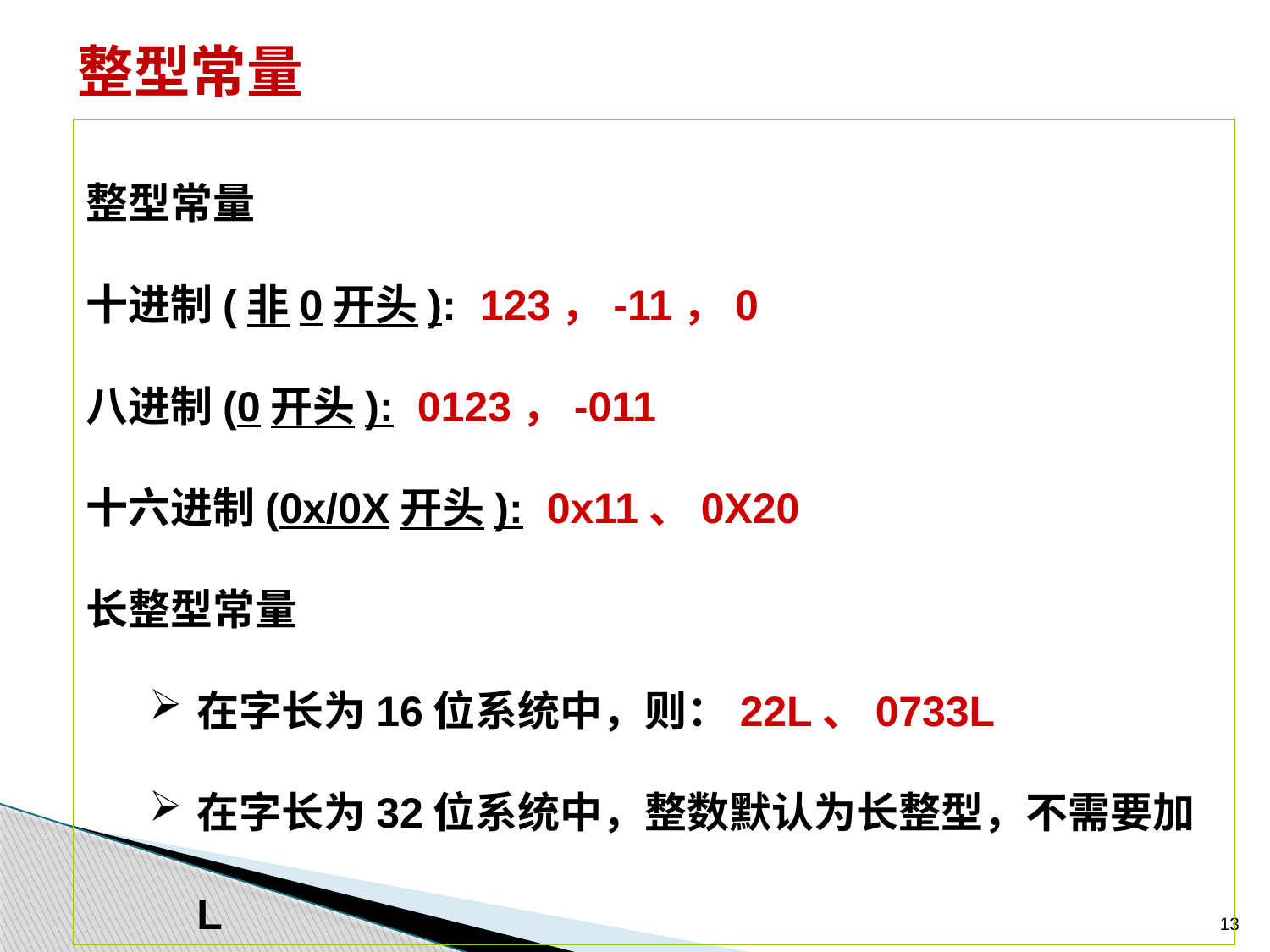

整型常量
整型常量
十进制(非0开头):  123，-11，0
八进制(0开头):  0123，-011
十六进制(0x/0X开头):  0x11、0X20
长整型常量
在字长为16位系统中，则：22L、0733L
在字长为32位系统中，整数默认为长整型，不需要加L
13